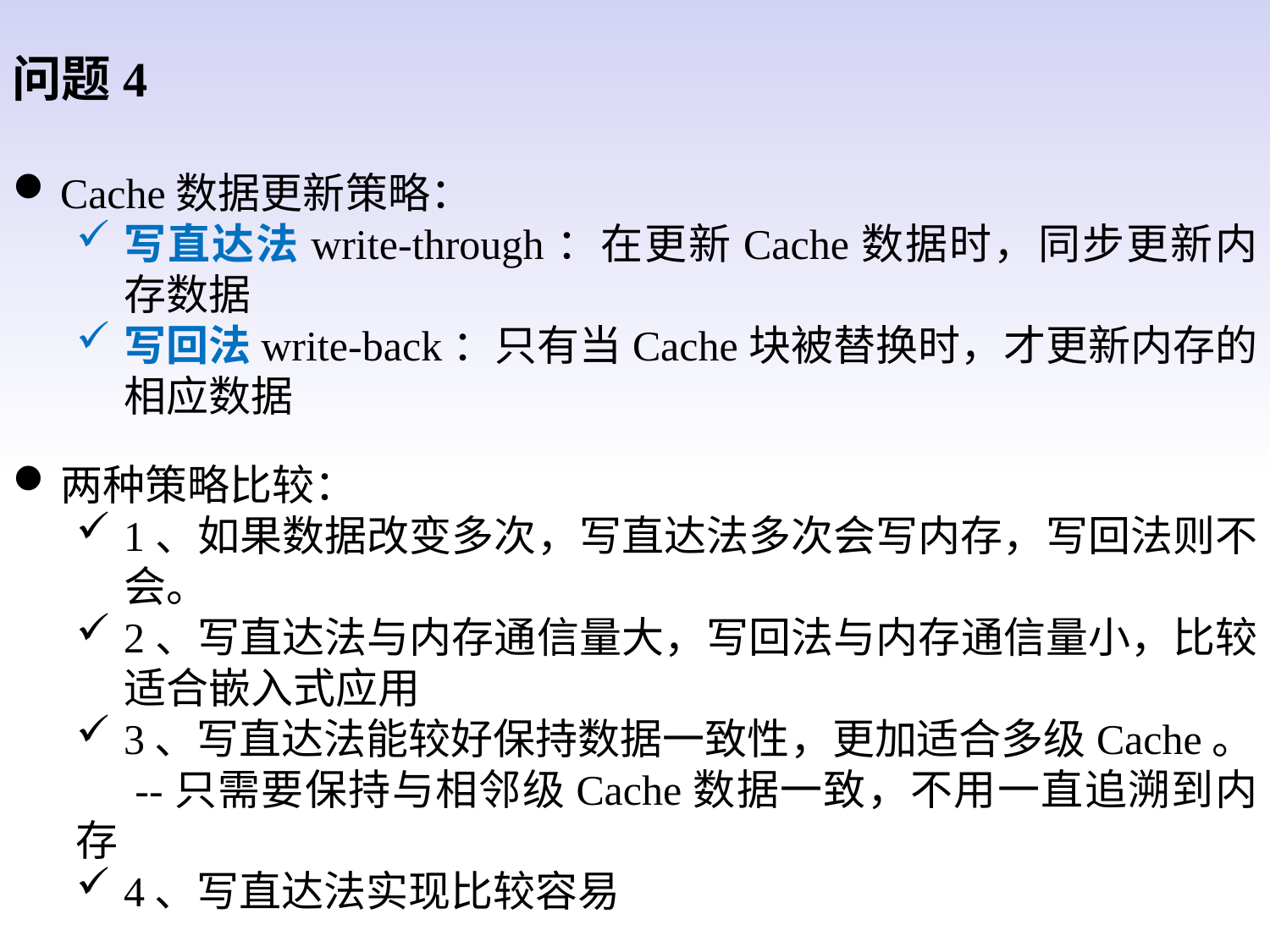

问题4

Cache数据更新策略：
写直达法write-through：在更新Cache数据时，同步更新内存数据
写回法write-back：只有当Cache块被替换时，才更新内存的相应数据

两种策略比较：
1、如果数据改变多次，写直达法多次会写内存，写回法则不会。
2、写直达法与内存通信量大，写回法与内存通信量小，比较适合嵌入式应用
3、写直达法能较好保持数据一致性，更加适合多级Cache。
     --只需要保持与相邻级Cache数据一致，不用一直追溯到内存
4、写直达法实现比较容易